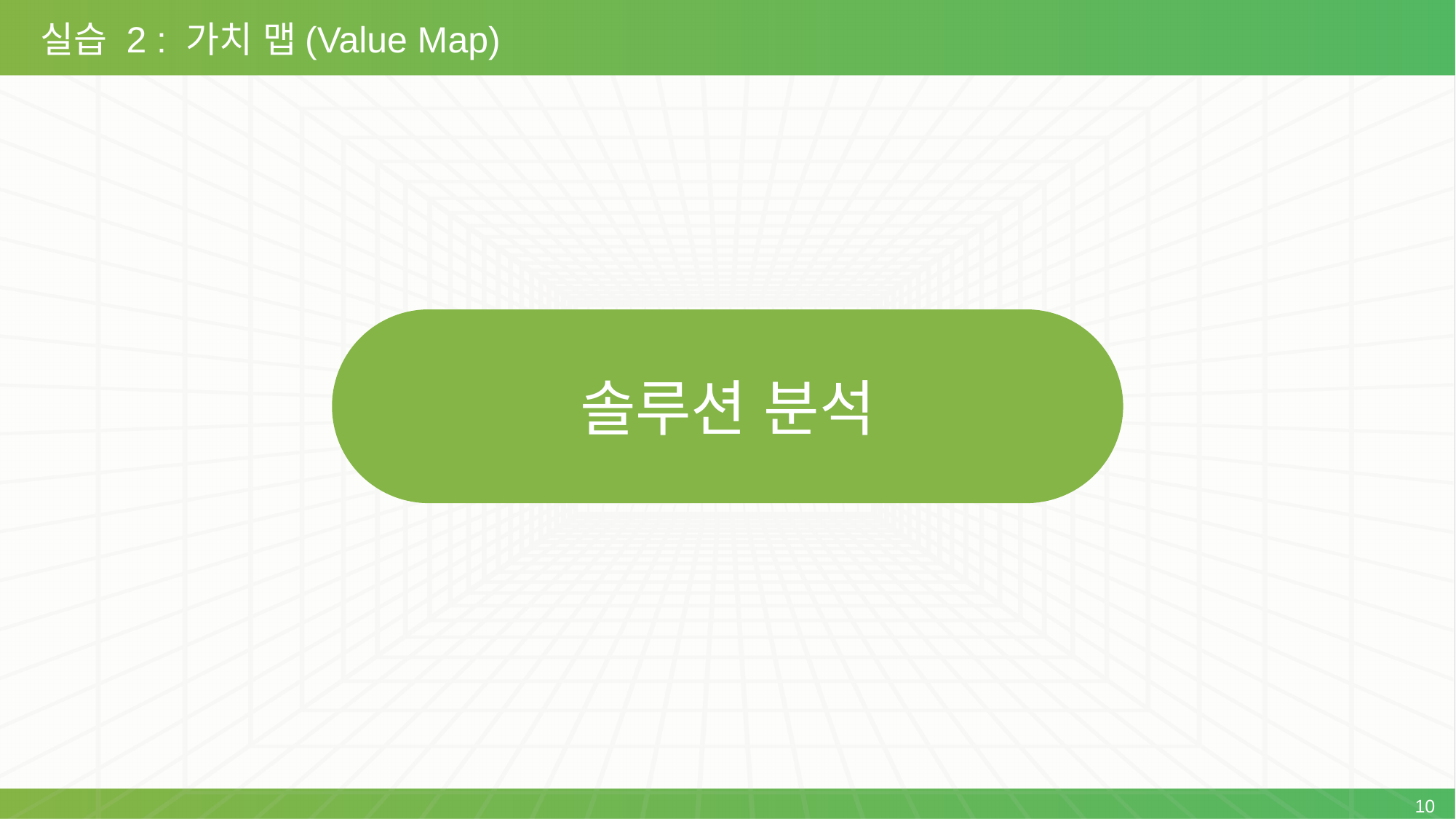

실습 2 : 가치 맵(Value Map)
솔루션 분석
10